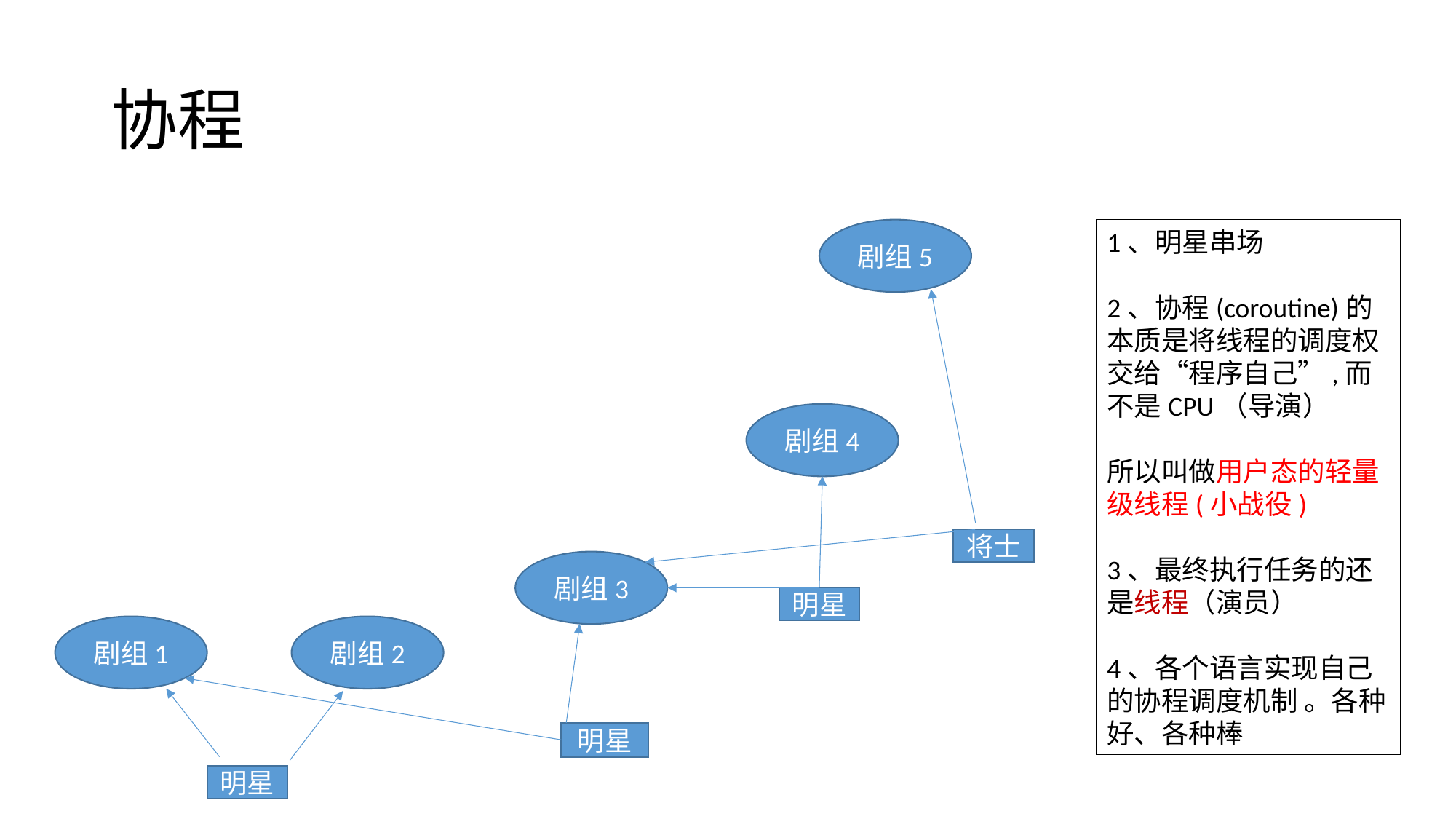

# 协程
剧组5
1、明星串场

2、协程(coroutine)的本质是将线程的调度权 交给“程序自己”,而不是CPU（导演）

所以叫做用户态的轻量级线程(小战役)

3、最终执行任务的还是线程（演员）

4、各个语言实现自己的协程调度机制 。各种好、各种棒
剧组4
将士
明星
明星
剧组3
剧组2
剧组1
明星